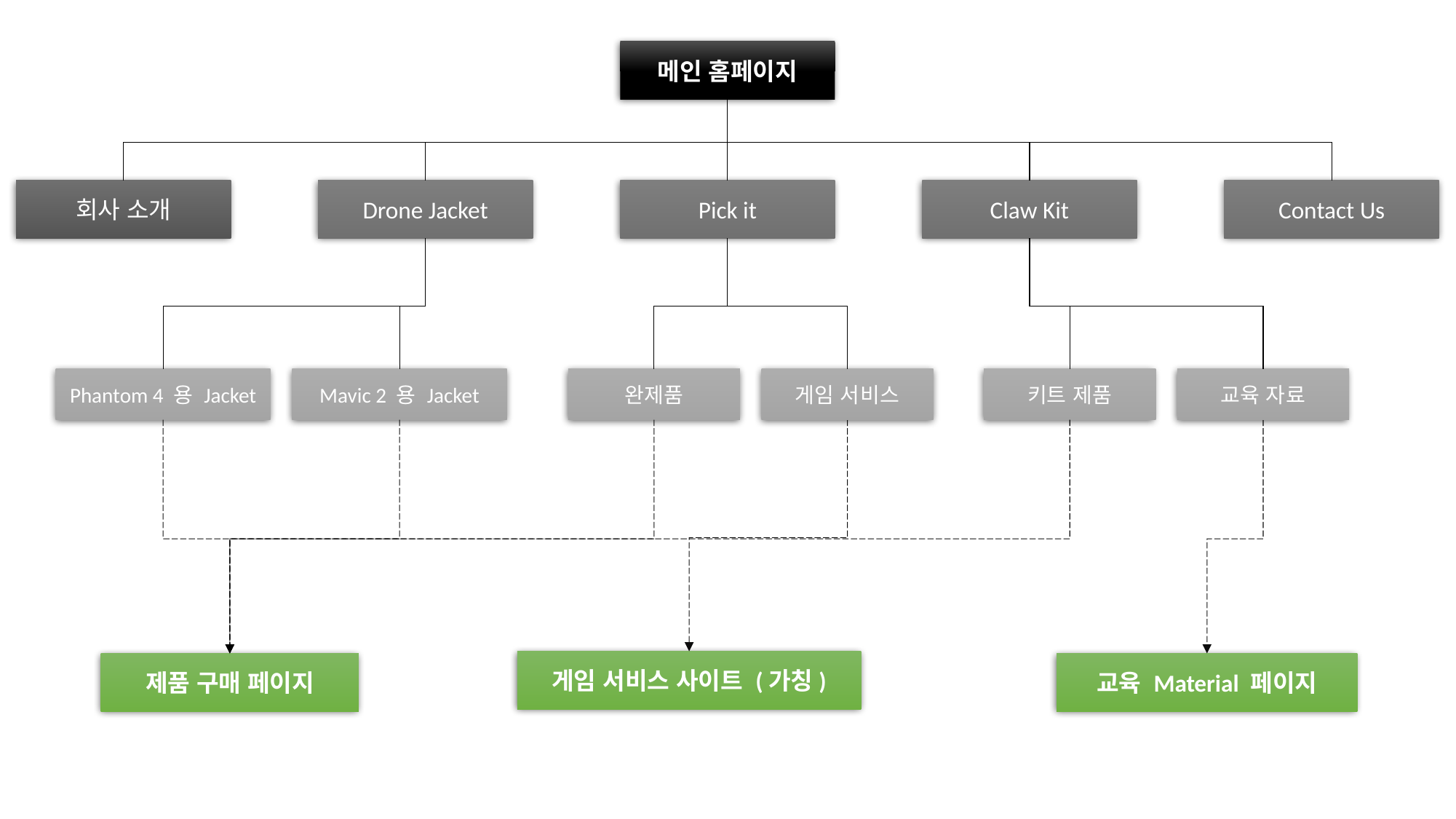

메인 홈페이지
Contact Us
Pick it
Claw Kit
Drone Jacket
회사 소개
완제품
게임 서비스
키트 제품
교육 자료
Phantom 4 용 Jacket
Mavic 2 용 Jacket
게임 서비스 사이트 (가칭)
교육 Material 페이지
제품 구매 페이지